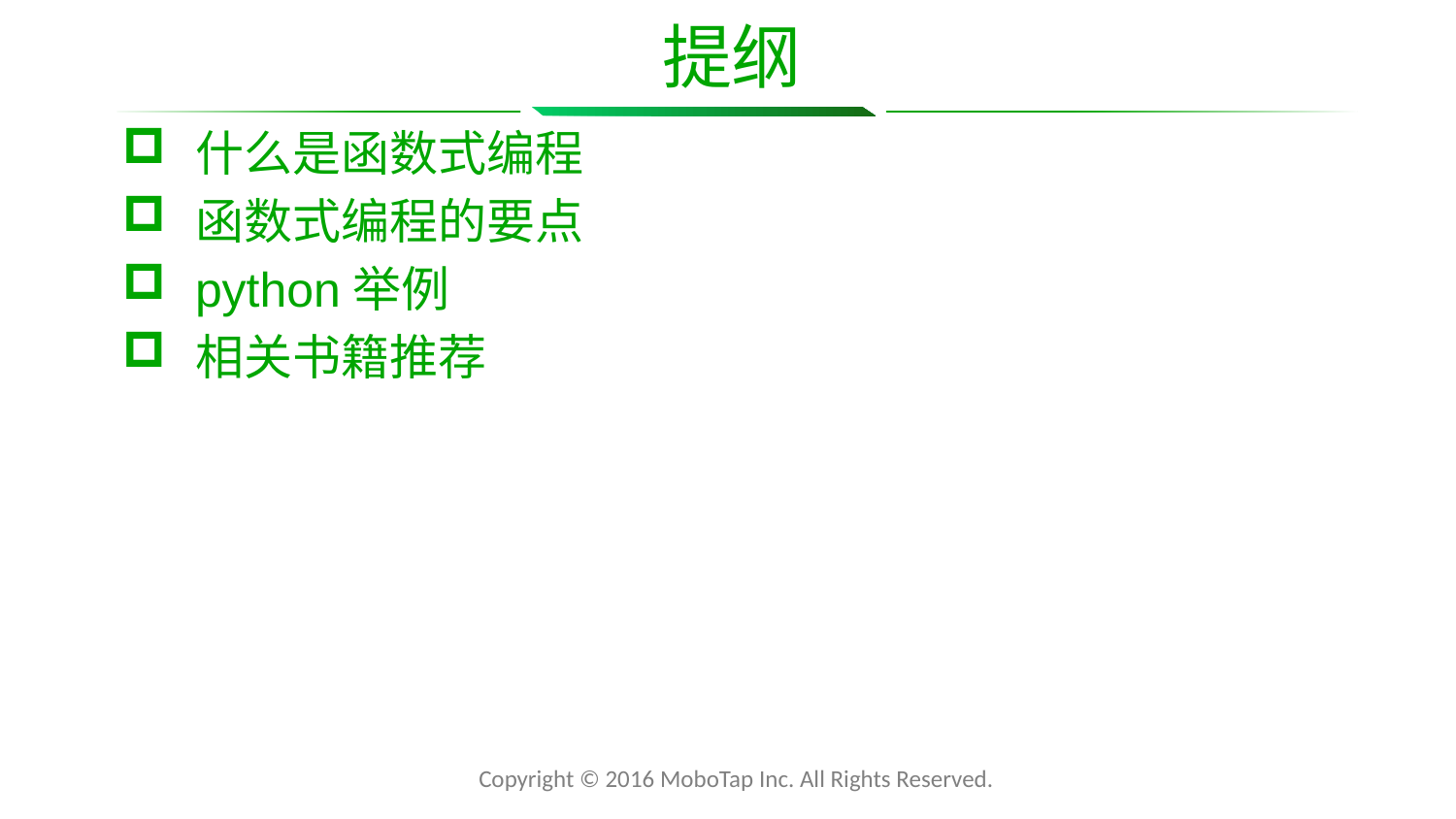

# 提纲
什么是函数式编程
函数式编程的要点
python举例
相关书籍推荐
Copyright © 2016 MoboTap Inc. All Rights Reserved.